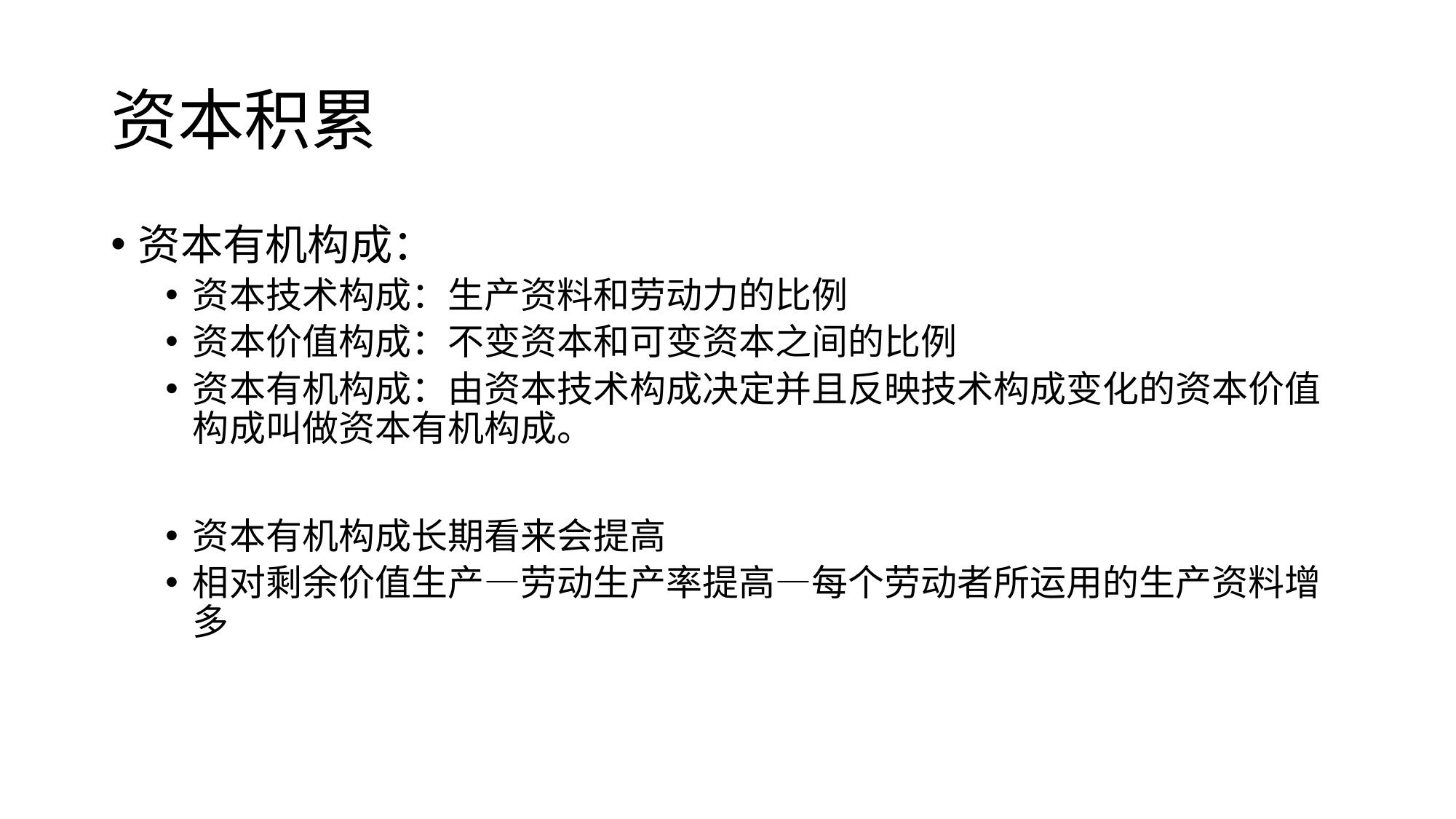

# 资本积累
资本有机构成：
资本技术构成：生产资料和劳动力的比例
资本价值构成：不变资本和可变资本之间的比例
资本有机构成：由资本技术构成决定并且反映技术构成变化的资本价值构成叫做资本有机构成。

资本有机构成长期看来会提高
相对剩余价值生产—劳动生产率提高—每个劳动者所运用的生产资料增多